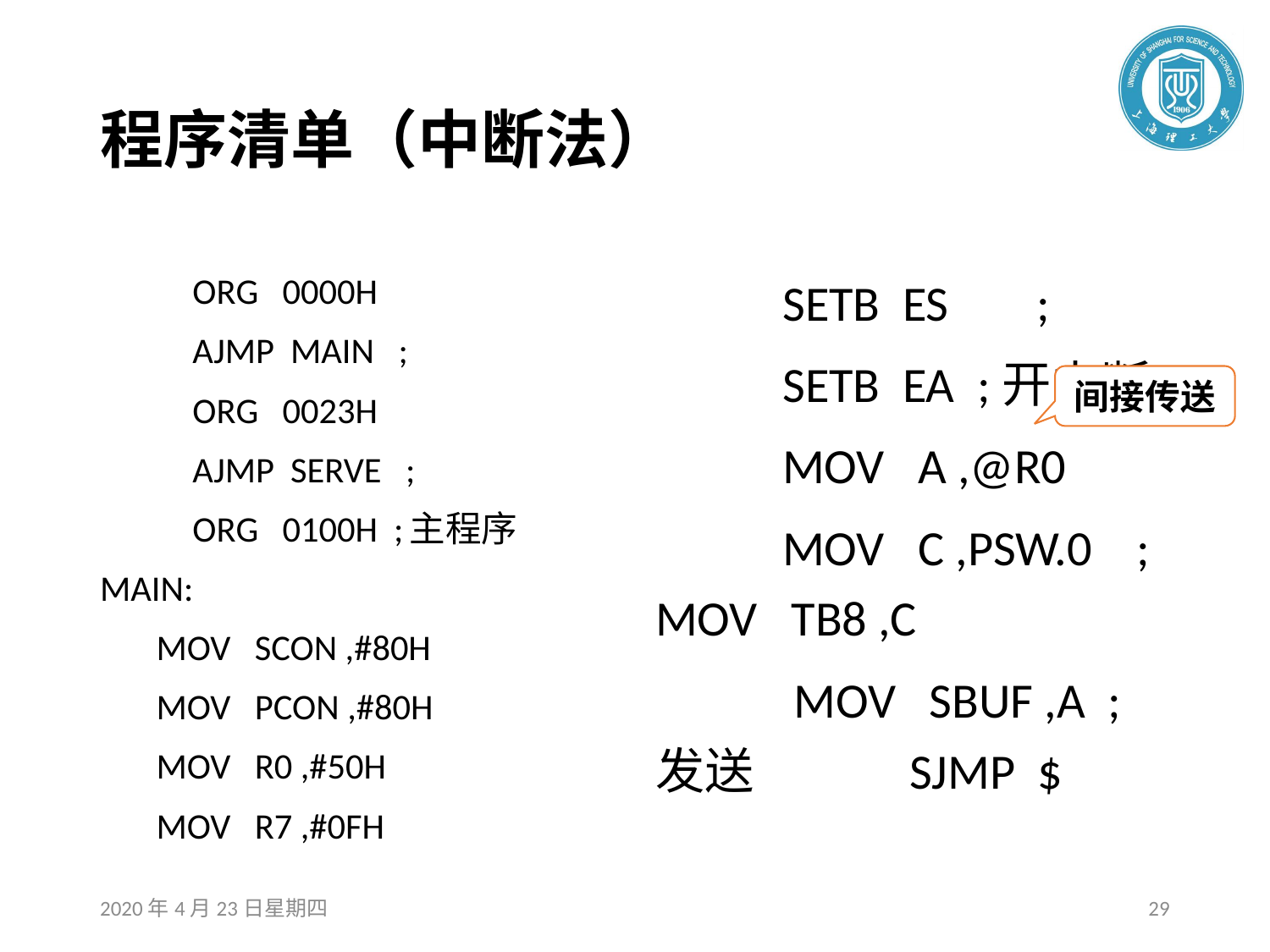

# 程序清单（中断法）
	ORG   0000H
       	AJMP  MAIN   ;
	ORG   0023H
	AJMP  SERVE   ;
 	ORG   0100H  ;主程序
MAIN:
       MOV   SCON ,#80H
       MOV   PCON ,#80H
       MOV   R0 ,#50H
       MOV   R7 ,#0FH
 	SETB  ES 	;
 	SETB  EA  ;开中断
 	MOV   A ,@R0
       	MOV   C ,PSW.0    ; 	MOV   TB8 ,C
      	 MOV   SBUF ,A  ;发送       	SJMP  $
间接传送
2020年4月23日星期四
29